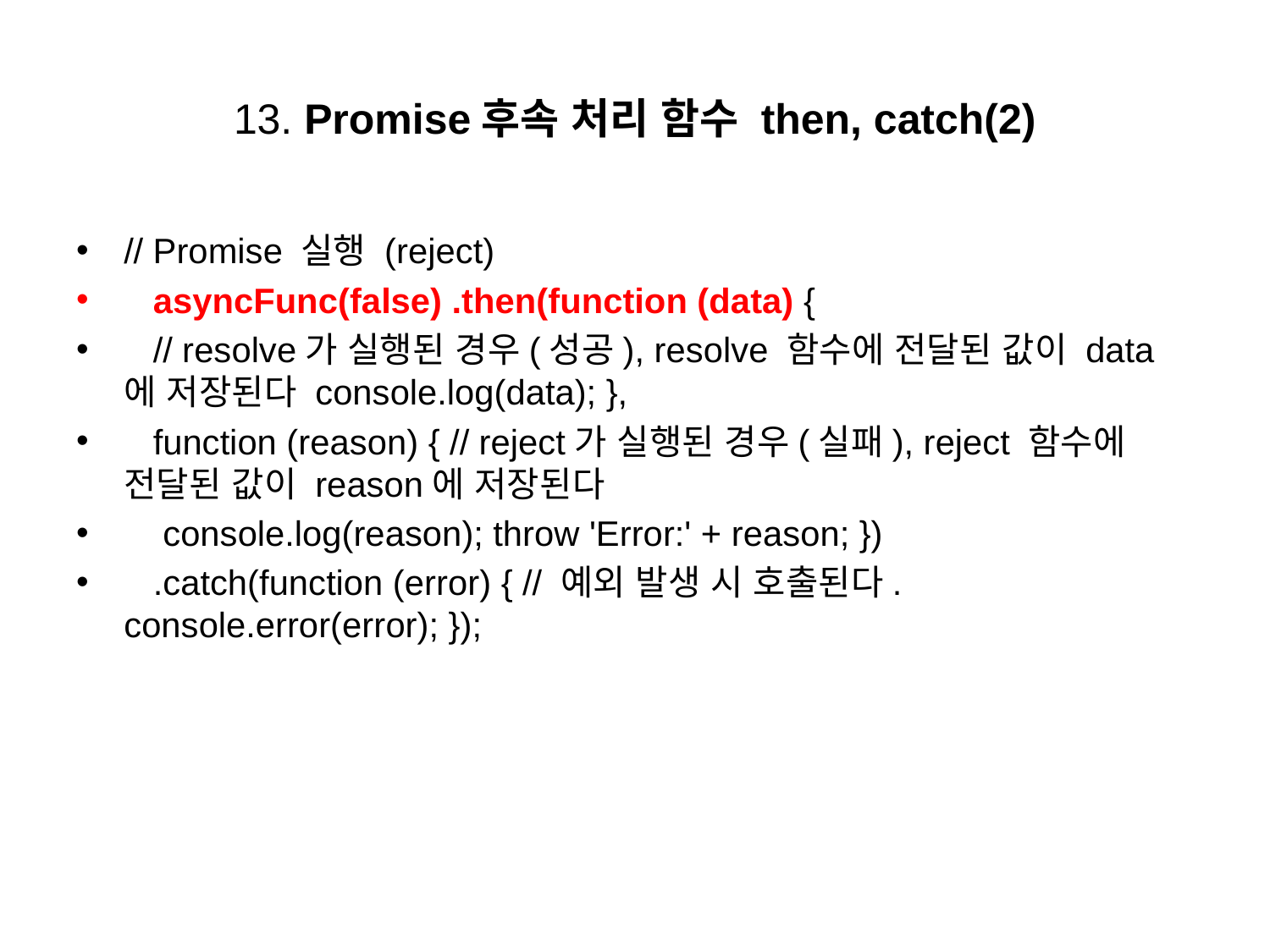

# 13. Promise후속 처리 함수 then, catch(2)
// Promise 실행 (reject)
   asyncFunc(false) .then(function (data) {
   // resolve가 실행된 경우(성공), resolve 함수에 전달된 값이 data에 저장된다 console.log(data); },
   function (reason) { // reject가 실행된 경우(실패), reject 함수에 전달된 값이 reason에 저장된다
    console.log(reason); throw 'Error:' + reason; })
   .catch(function (error) { // 예외 발생 시 호출된다.  console.error(error); });